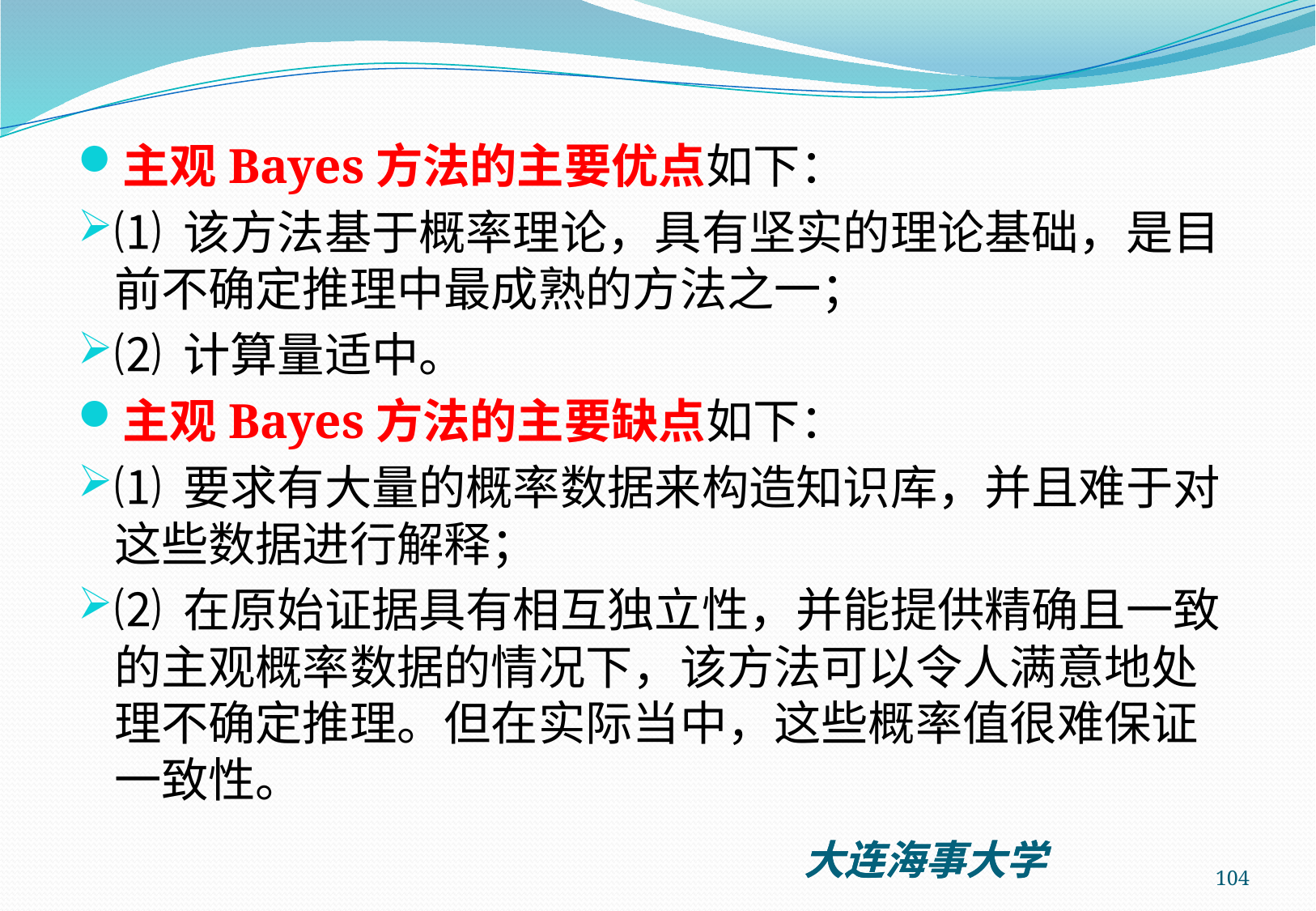

主观Bayes方法的主要优点如下：
⑴ 该方法基于概率理论，具有坚实的理论基础，是目前不确定推理中最成熟的方法之一；
⑵ 计算量适中。
主观Bayes方法的主要缺点如下：
⑴ 要求有大量的概率数据来构造知识库，并且难于对这些数据进行解释；
⑵ 在原始证据具有相互独立性，并能提供精确且一致的主观概率数据的情况下，该方法可以令人满意地处理不确定推理。但在实际当中，这些概率值很难保证一致性。

104